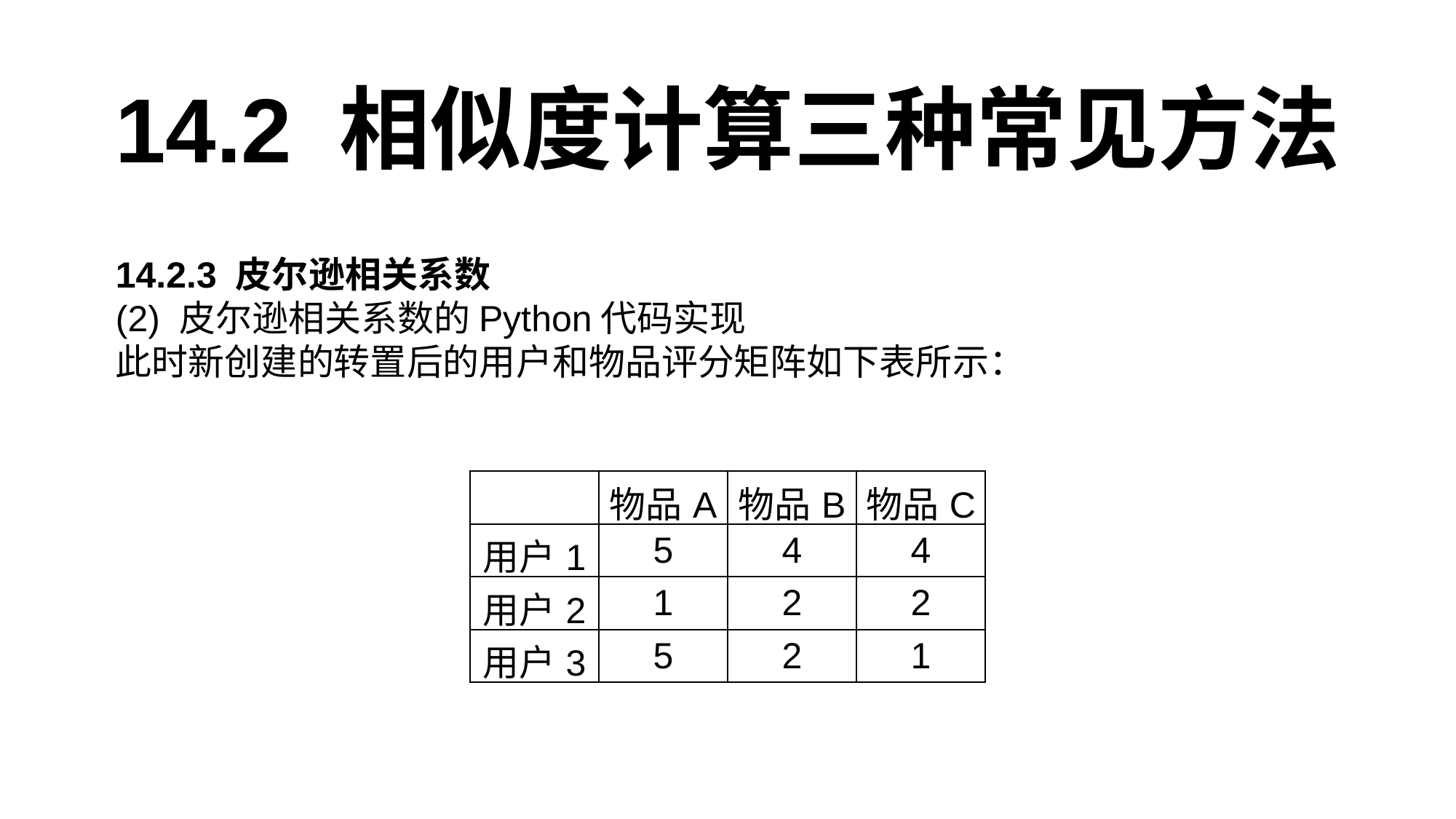

14.2 相似度计算三种常见方法
14.2.3 皮尔逊相关系数
(2) 皮尔逊相关系数的Python代码实现
此时新创建的转置后的用户和物品评分矩阵如下表所示：
|  | 物品A | 物品B | 物品C |
| --- | --- | --- | --- |
| 用户1 | 5 | 4 | 4 |
| 用户2 | 1 | 2 | 2 |
| 用户3 | 5 | 2 | 1 |